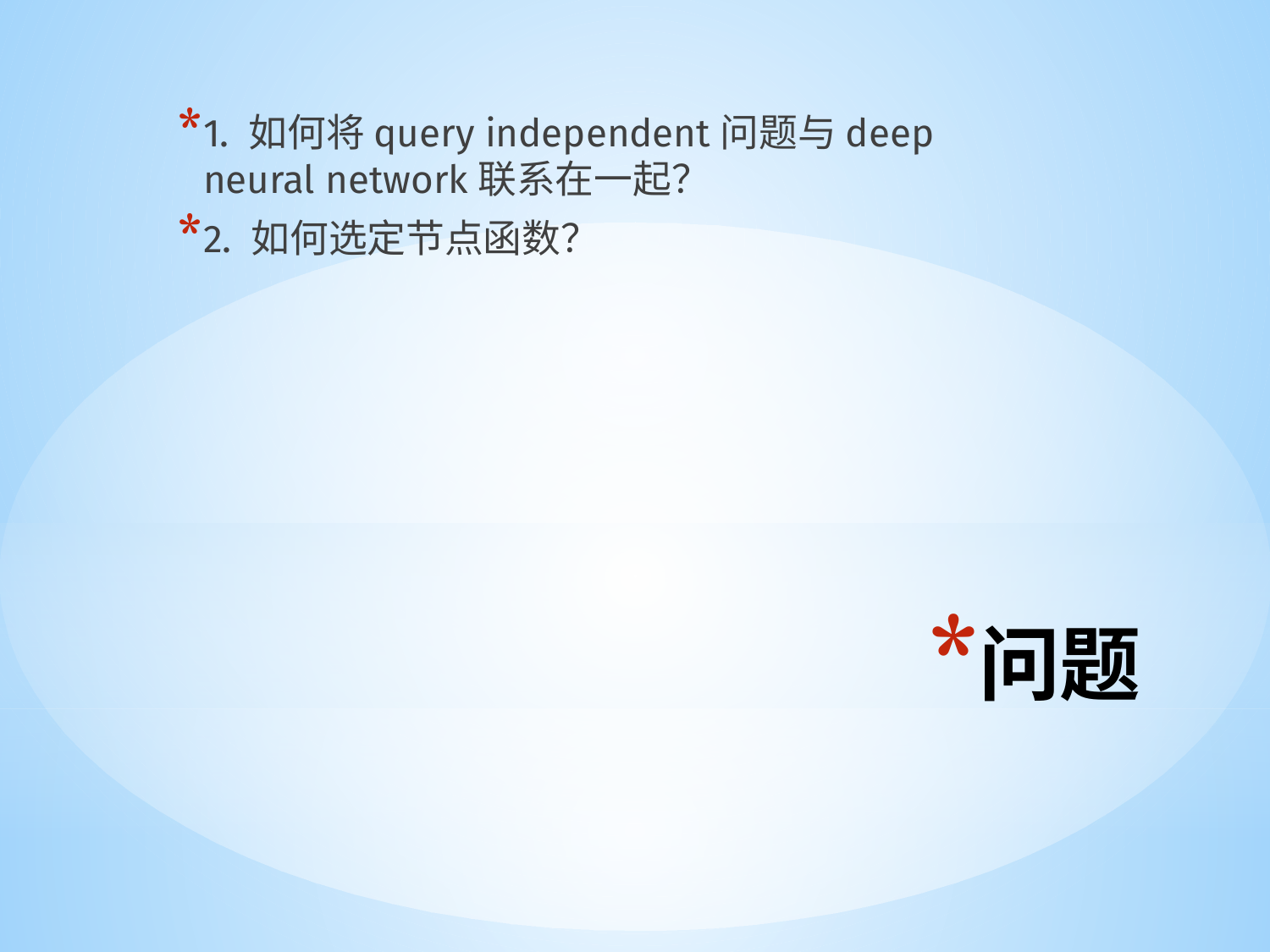

1. 如何将query independent问题与deep neural network联系在一起？
2. 如何选定节点函数？
# 问题